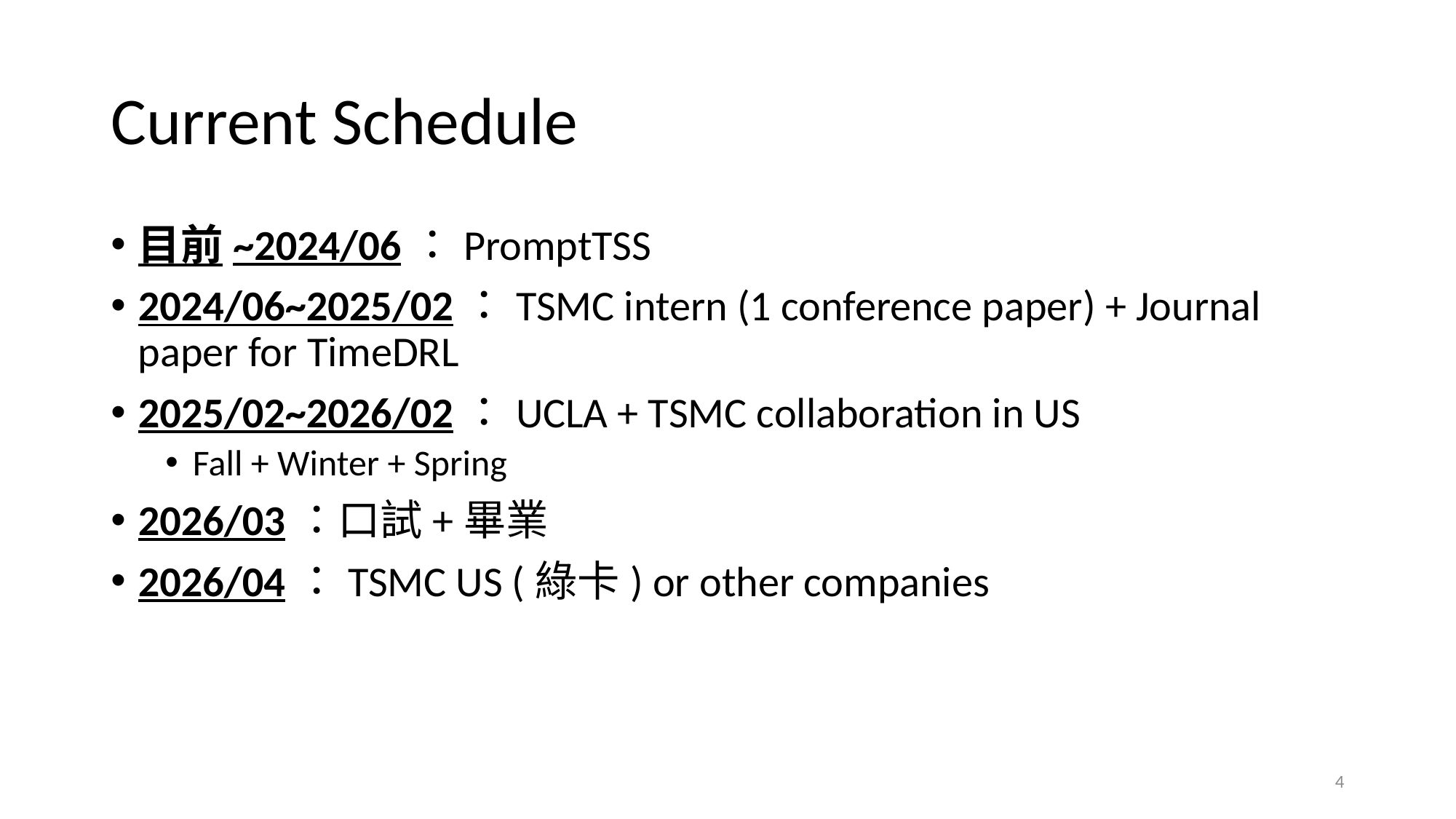

# Current Schedule
目前~2024/06：PromptTSS
2024/06~2025/02：TSMC intern (1 conference paper) + Journal paper for TimeDRL
2025/02~2026/02：UCLA + TSMC collaboration in US
Fall + Winter + Spring
2026/03：口試+畢業
2026/04：TSMC US (綠卡) or other companies
4